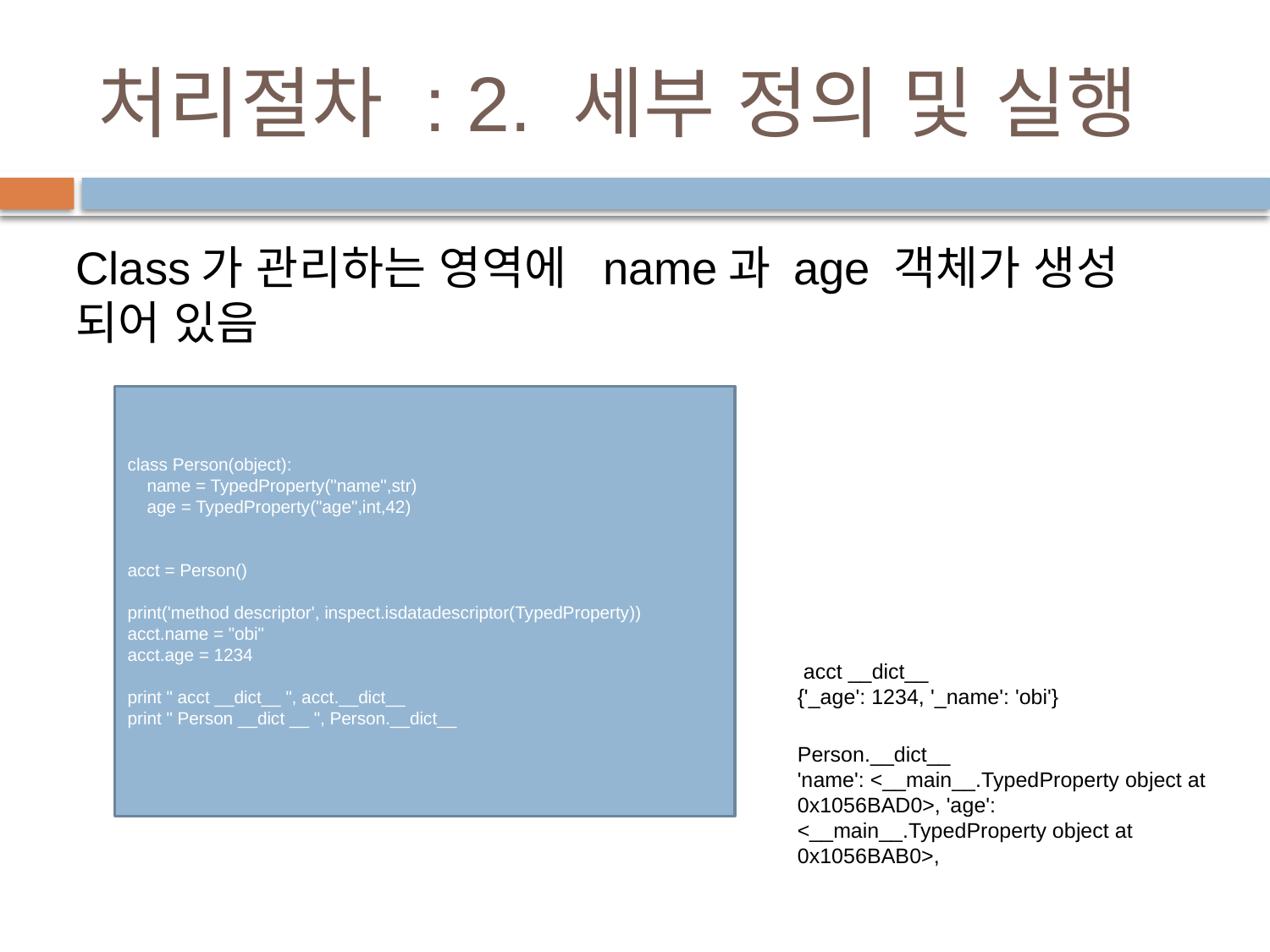

# 처리절차 : 2. 세부 정의 및 실행
Class가 관리하는 영역에  name과 age 객체가 생성 되어 있음
class Person(object):
    name = TypedProperty("name",str)
    age = TypedProperty("age",int,42)

acct = Person()

print('method descriptor', inspect.isdatadescriptor(TypedProperty))
acct.name = "obi"
acct.age = 1234

print " acct __dict__ ", acct.__dict__
print " Person __dict __ ", Person.__dict__

 acct __dict__
{'_age': 1234, '_name': 'obi'}
Person.__dict__
'name': <__main__.TypedProperty object at 0x1056BAD0>, 'age': <__main__.TypedProperty object at 0x1056BAB0>,